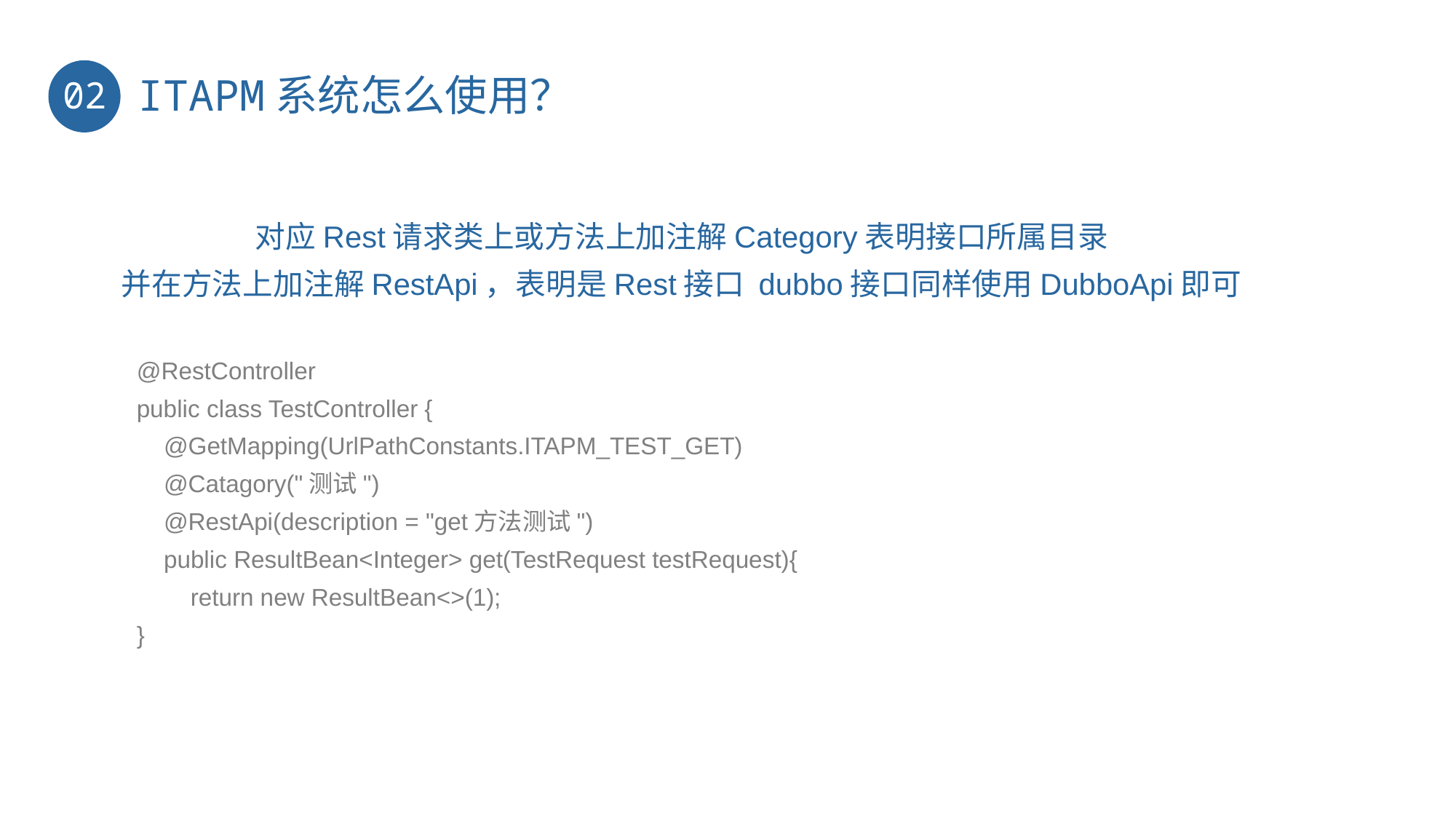

ITAPM系统怎么使用？
02
对应Rest请求类上或方法上加注解Category表明接口所属目录
并在方法上加注解RestApi，表明是Rest接口 dubbo接口同样使用DubboApi即可
@RestController
public class TestController {
    @GetMapping(UrlPathConstants.ITAPM_TEST_GET)
    @Catagory("测试")
    @RestApi(description = "get方法测试")
    public ResultBean<Integer> get(TestRequest testRequest){
        return new ResultBean<>(1);
}